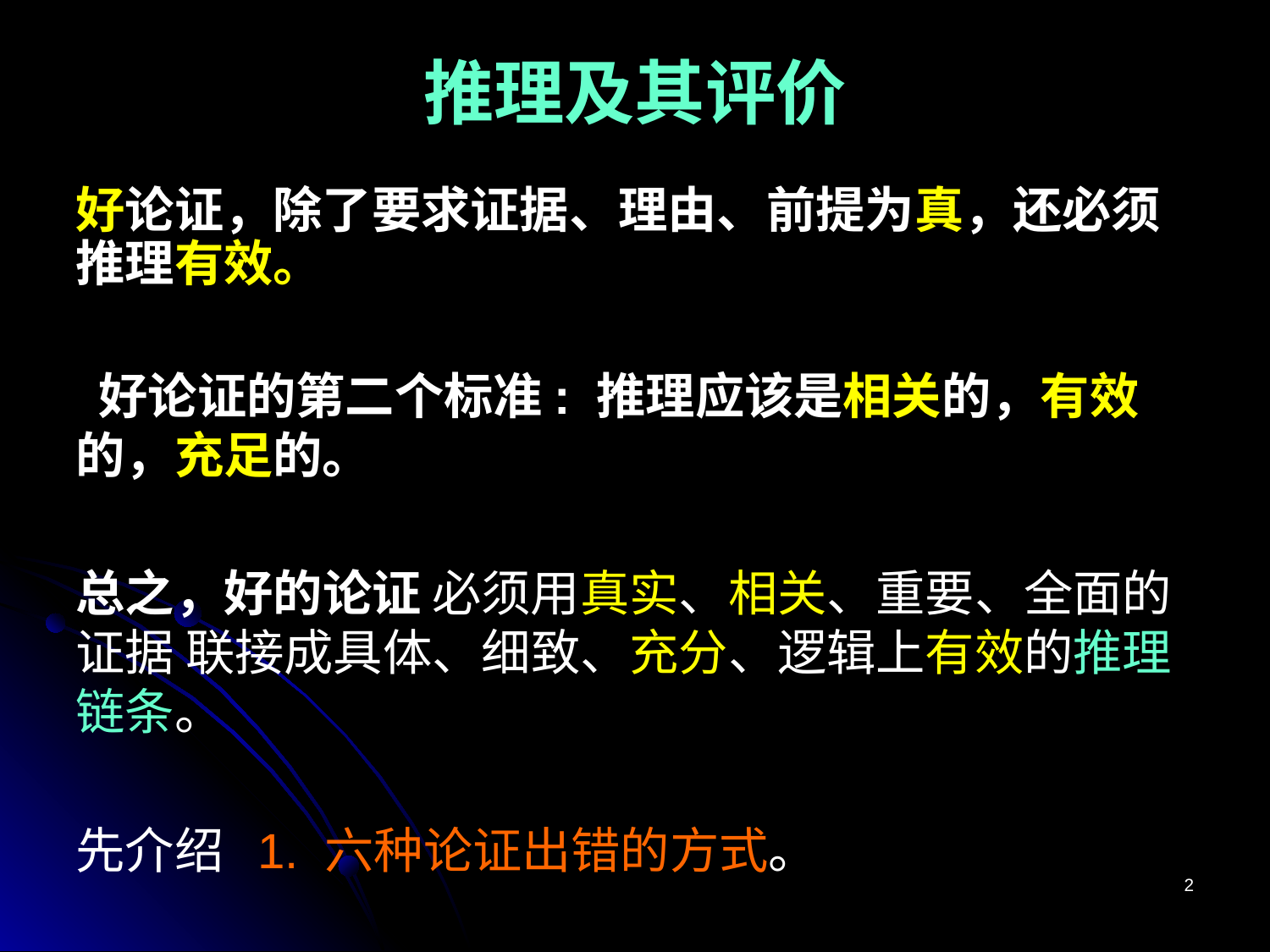

推理及其评价

好论证，除了要求证据、理由、前提为真，还必须推理有效。

 好论证的第二个标准: 推理应该是相关的，有效的，充足的。

总之，好的论证 必须用真实、相关、重要、全面的证据 联接成具体、细致、充分、逻辑上有效的推理链条。

先介绍  1. 六种论证出错的方式。

2